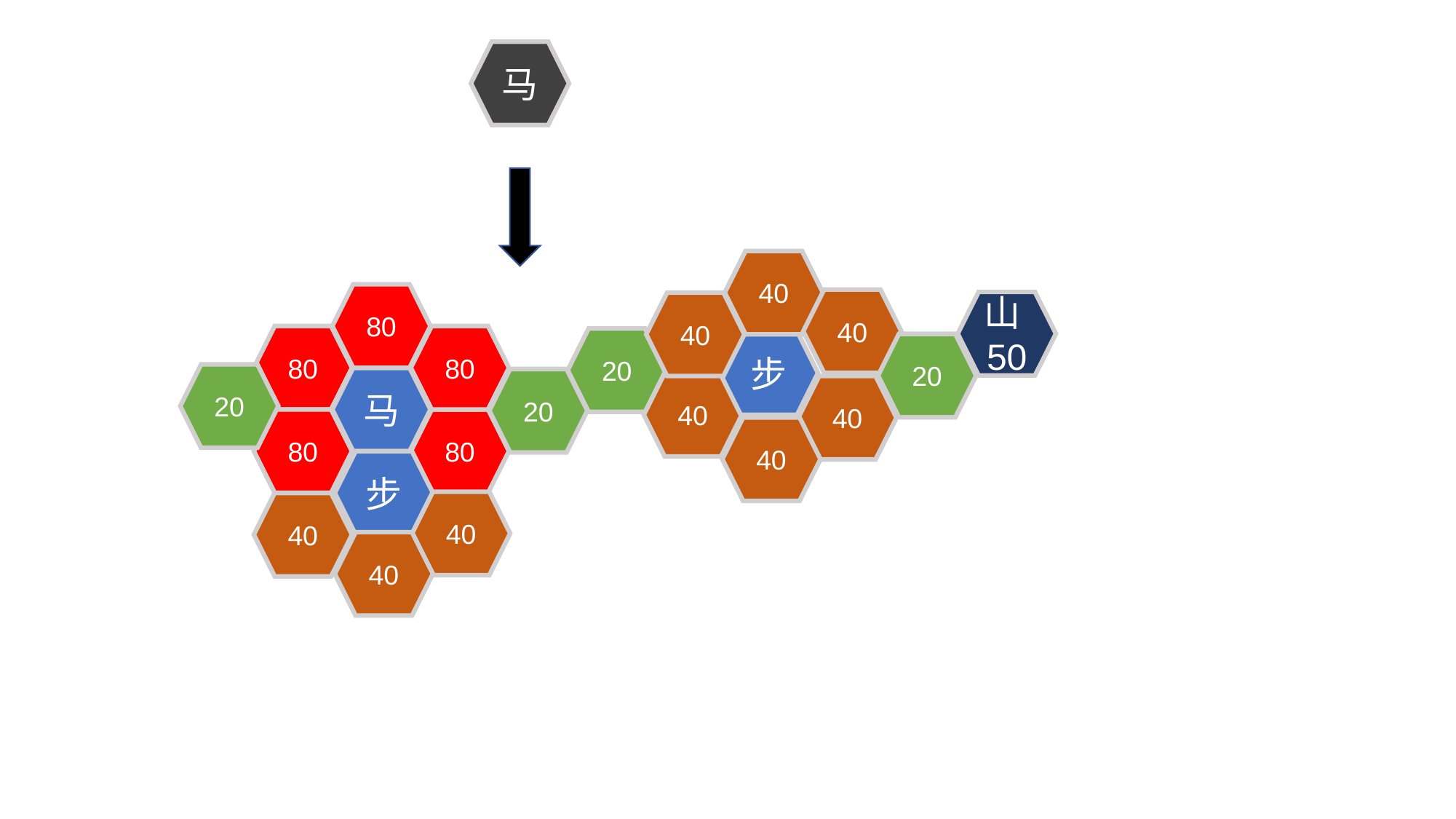

马

40
80
40
山50
40
80
80
20
步
20
20
马
20
40
40
80
80
40
步
40
40
40